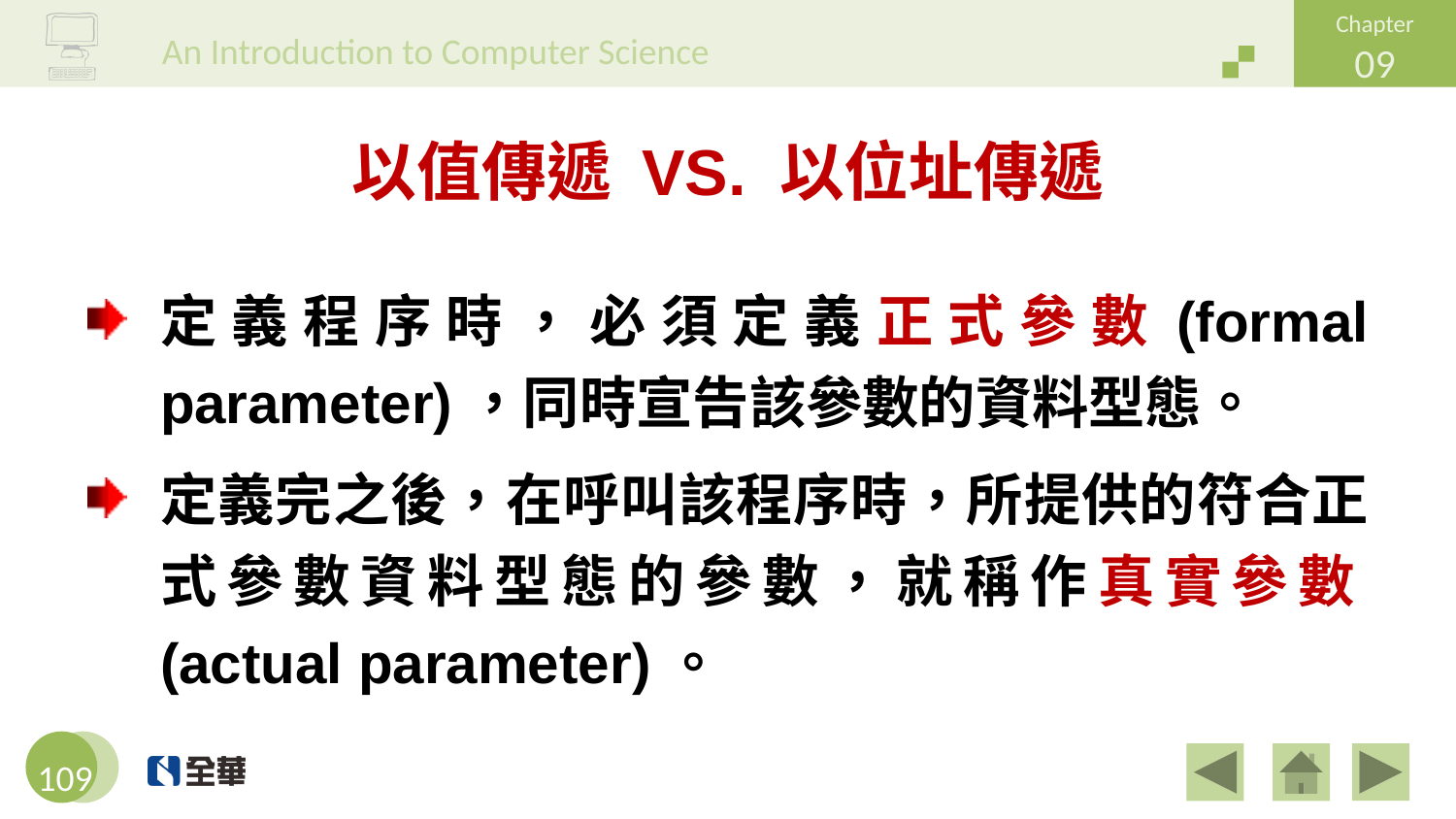

# 以值傳遞 VS. 以位址傳遞
定義程序時，必須定義正式參數(formal parameter)，同時宣告該參數的資料型態。
定義完之後，在呼叫該程序時，所提供的符合正式參數資料型態的參數，就稱作真實參數(actual parameter)。